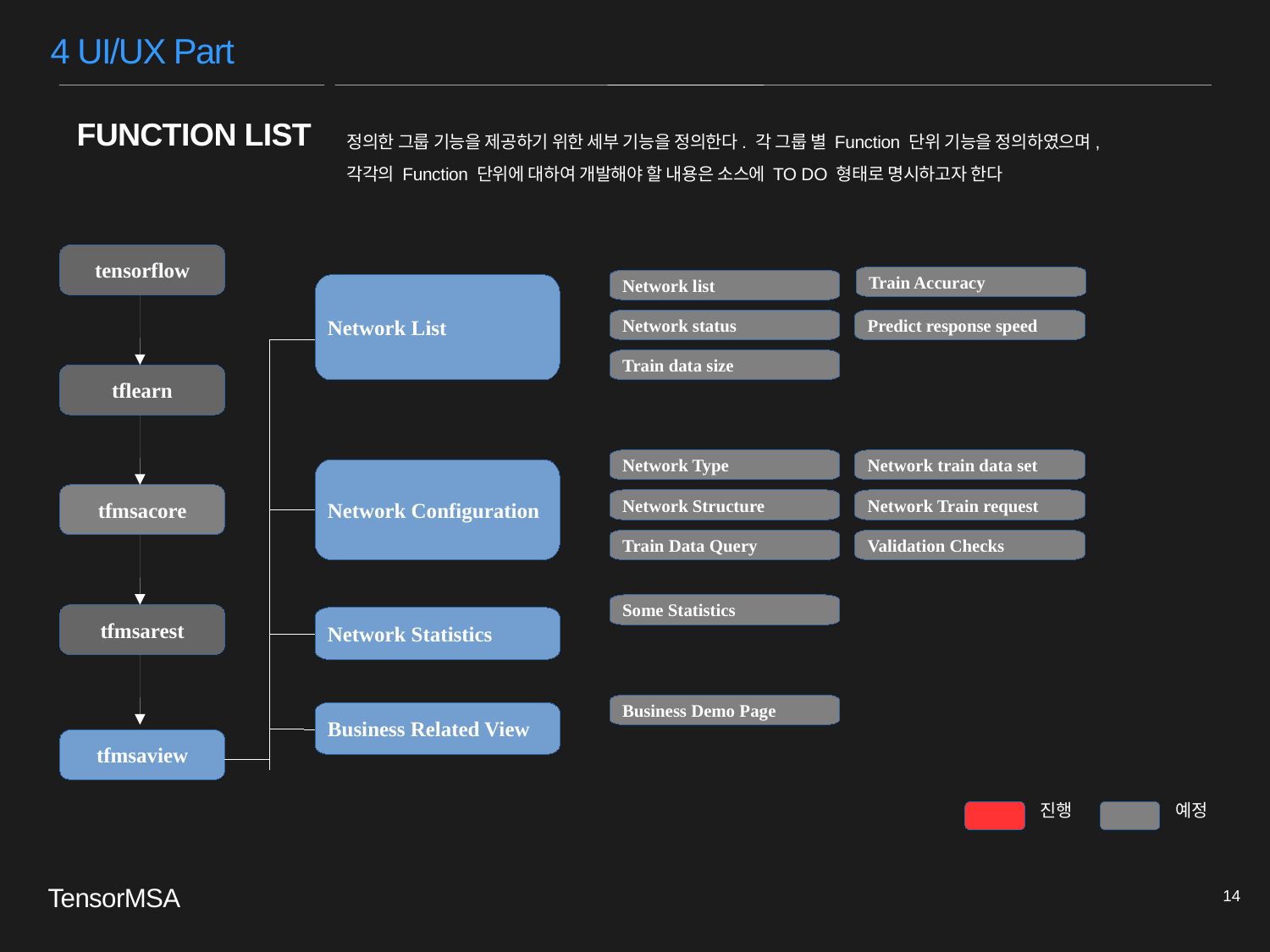

4 UI/UX Part

FUNCTION LIST
정의한 그룹 기능을 제공하기 위한 세부 기능을 정의한다. 각 그룹 별 Function 단위 기능을 정의하였으며,
각각의 Function 단위에 대하여 개발해야 할 내용은 소스에 TO DO 형태로 명시하고자 한다

tensorflow
Train Accuracy
Network list
Network List

Network status
Predict response speed

Train data size
tflearn

Network Type
Network train data set
Network Configuration
tfmsacore
Network Structure
Network Train request

Train Data Query
Validation Checks

Some Statistics
tfmsarest
Network Statistics

Business Demo Page
Business Related View

tfmsaview

진행
예정

TensorMSA
14